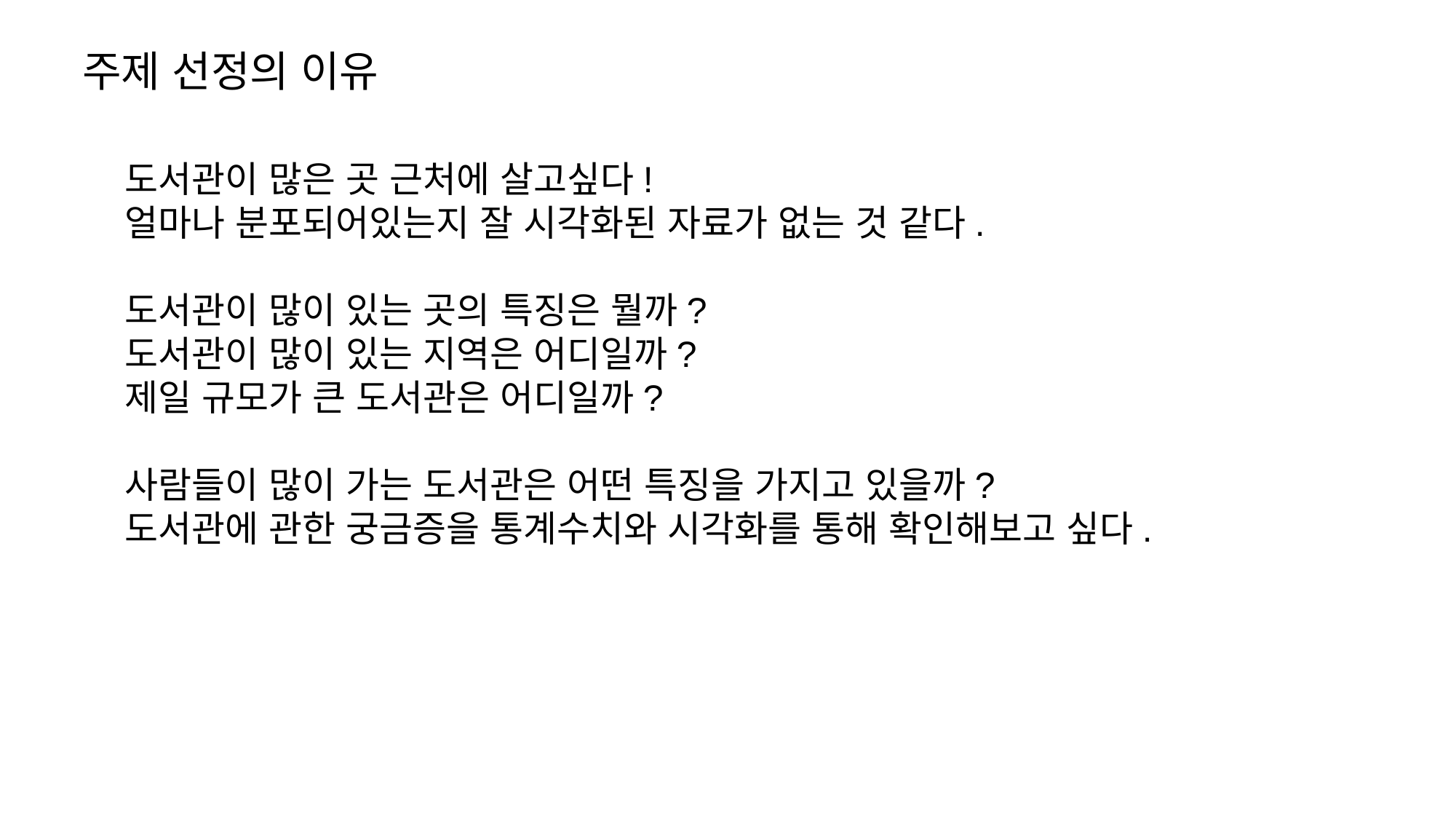

주제 선정의 이유
도서관이 많은 곳 근처에 살고싶다!
얼마나 분포되어있는지 잘 시각화된 자료가 없는 것 같다.

도서관이 많이 있는 곳의 특징은 뭘까?
도서관이 많이 있는 지역은 어디일까?
제일 규모가 큰 도서관은 어디일까?

사람들이 많이 가는 도서관은 어떤 특징을 가지고 있을까?
도서관에 관한 궁금증을 통계수치와 시각화를 통해 확인해보고 싶다.